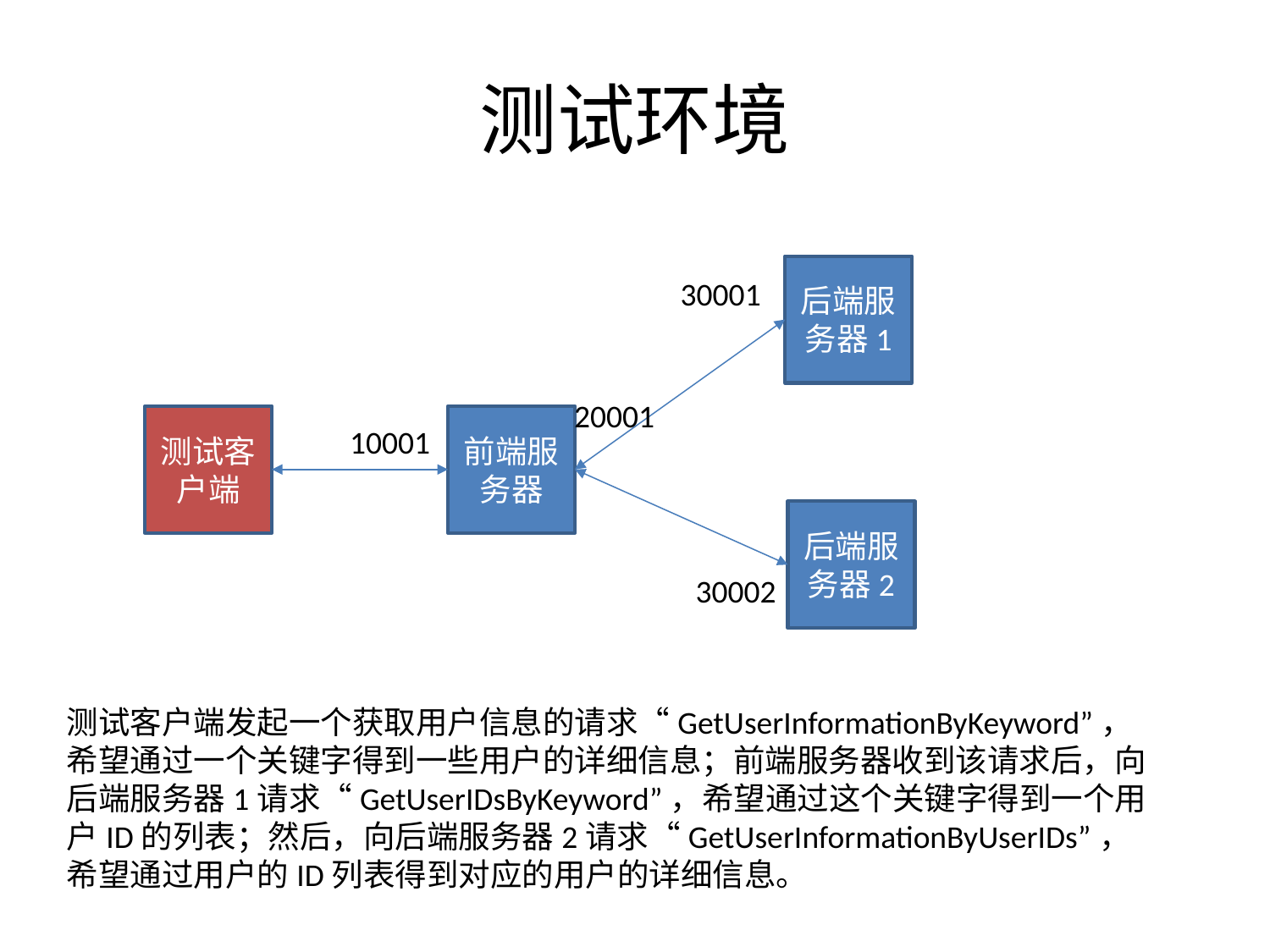

# 测试环境
后端服务器1
30001
20001
测试客户端
前端服务器
10001
后端服务器2
30002
测试客户端发起一个获取用户信息的请求“GetUserInformationByKeyword”，希望通过一个关键字得到一些用户的详细信息；前端服务器收到该请求后，向后端服务器1请求“GetUserIDsByKeyword”，希望通过这个关键字得到一个用户ID的列表；然后，向后端服务器2请求“GetUserInformationByUserIDs”，希望通过用户的ID列表得到对应的用户的详细信息。